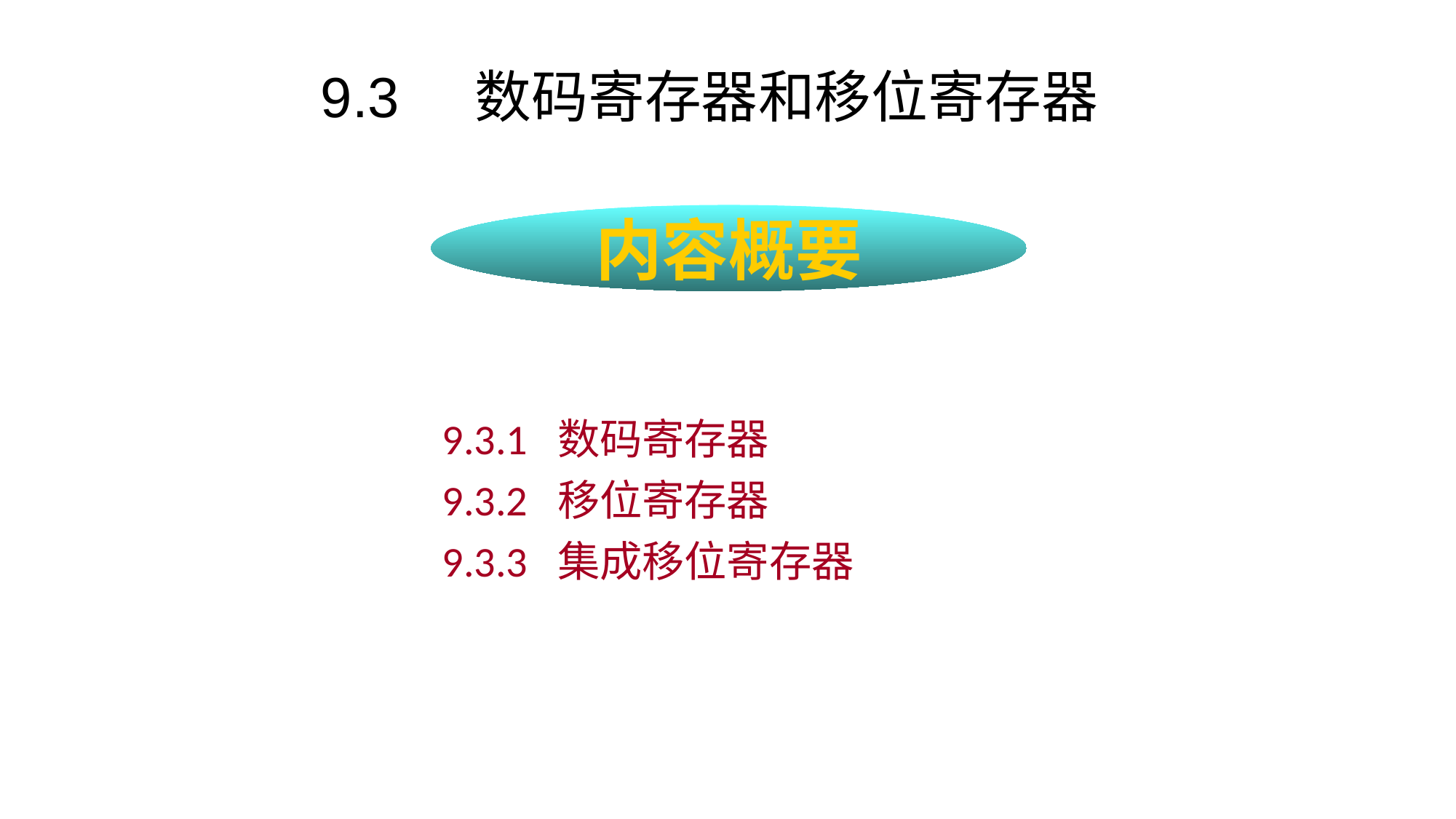

9.3    数码寄存器和移位寄存器
内容概要
9.3.1  数码寄存器
9.3.2  移位寄存器
9.3.3  集成移位寄存器